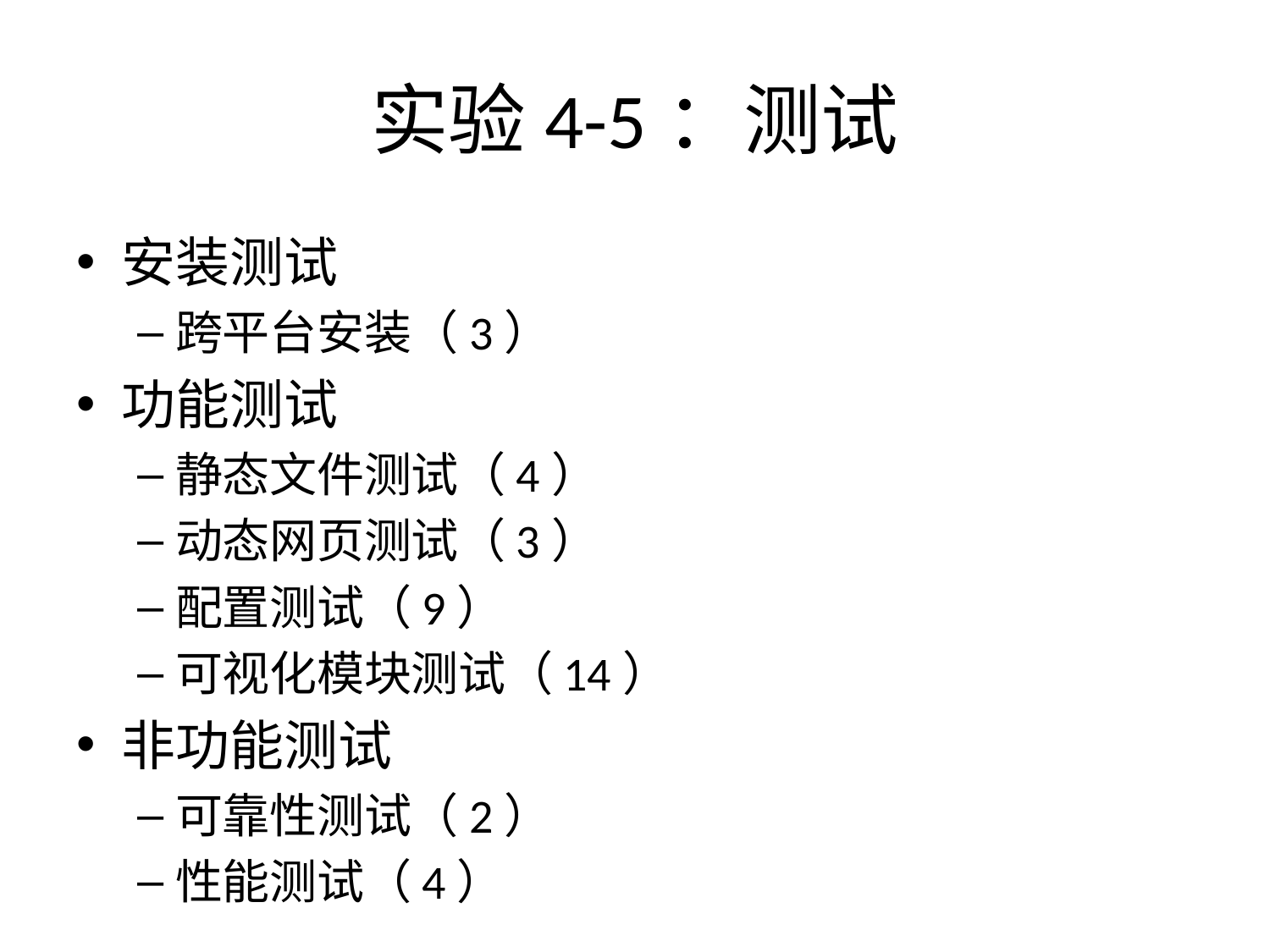

# 实验4-5：测试
安装测试
跨平台安装（3）
功能测试
静态文件测试（4）
动态网页测试（3）
配置测试（9）
可视化模块测试（14）
非功能测试
可靠性测试（2）
性能测试（4）